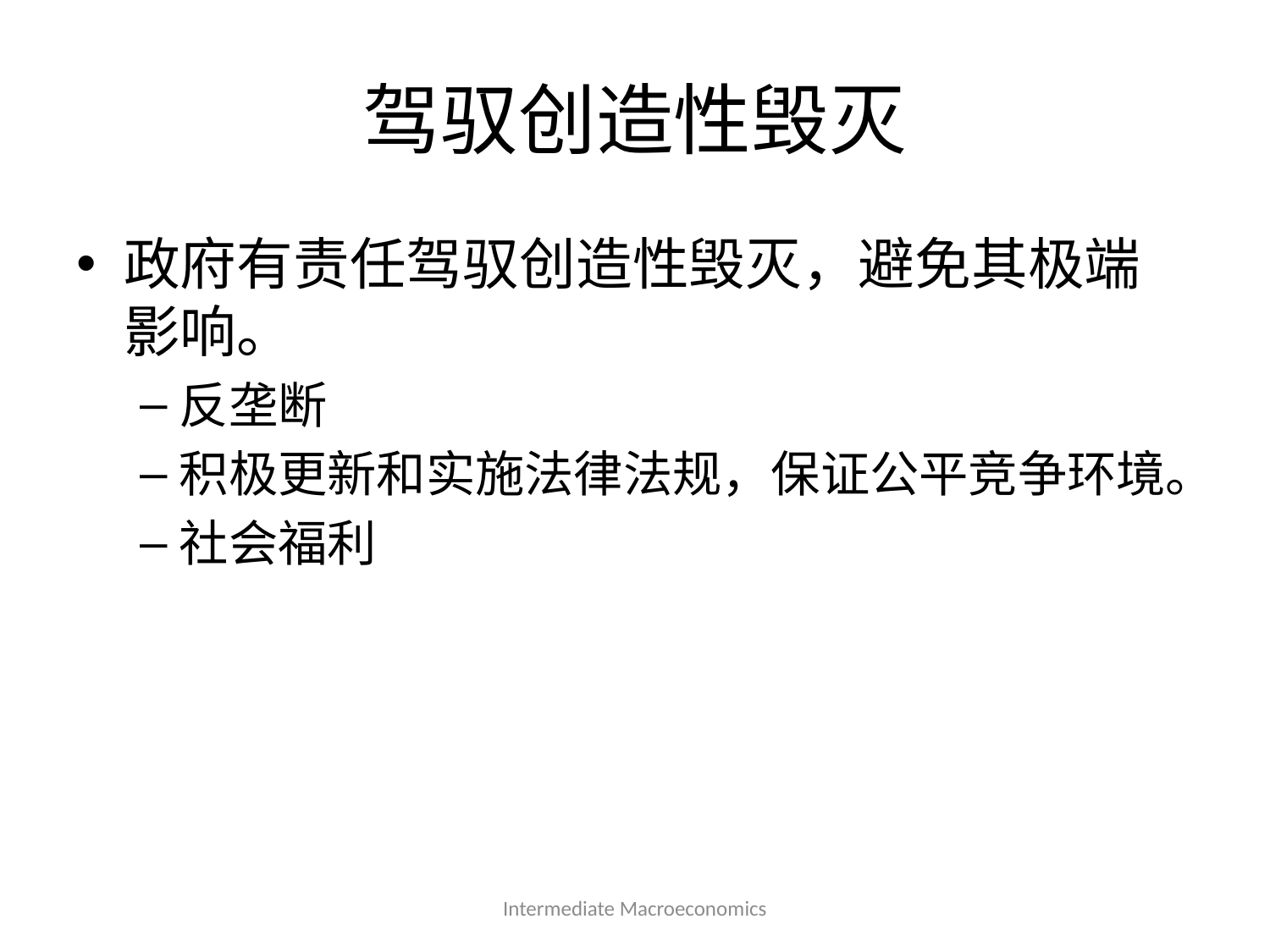

# 驾驭创造性毁灭
政府有责任驾驭创造性毁灭，避免其极端影响。
反垄断
积极更新和实施法律法规，保证公平竞争环境。
社会福利
Intermediate Macroeconomics